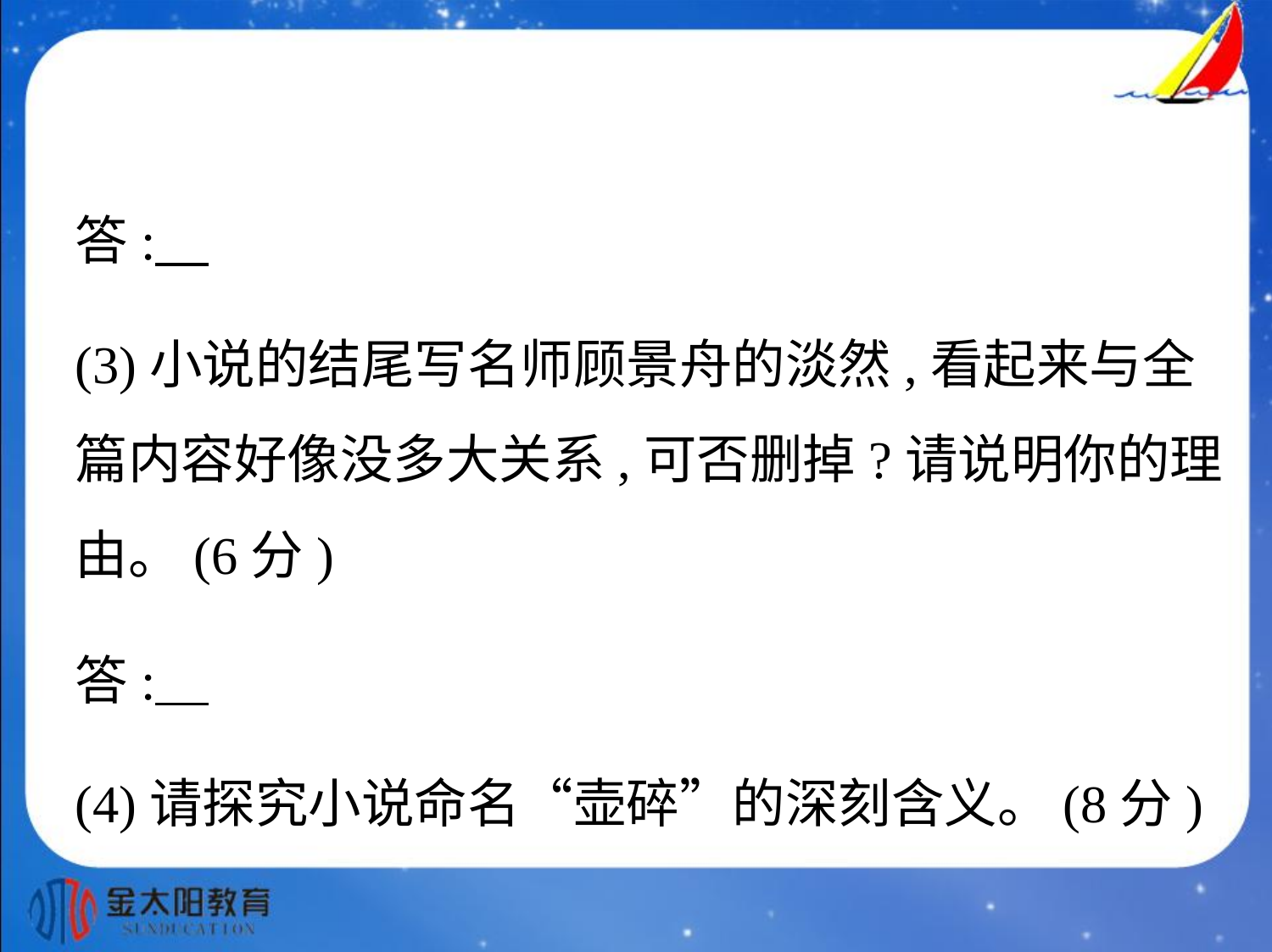

答:
(3)小说的结尾写名师顾景舟的淡然,看起来与全
篇内容好像没多大关系,可否删掉?请说明你的理
由。(6分)
答:
(4)请探究小说命名“壶碎”的深刻含义。(8分)